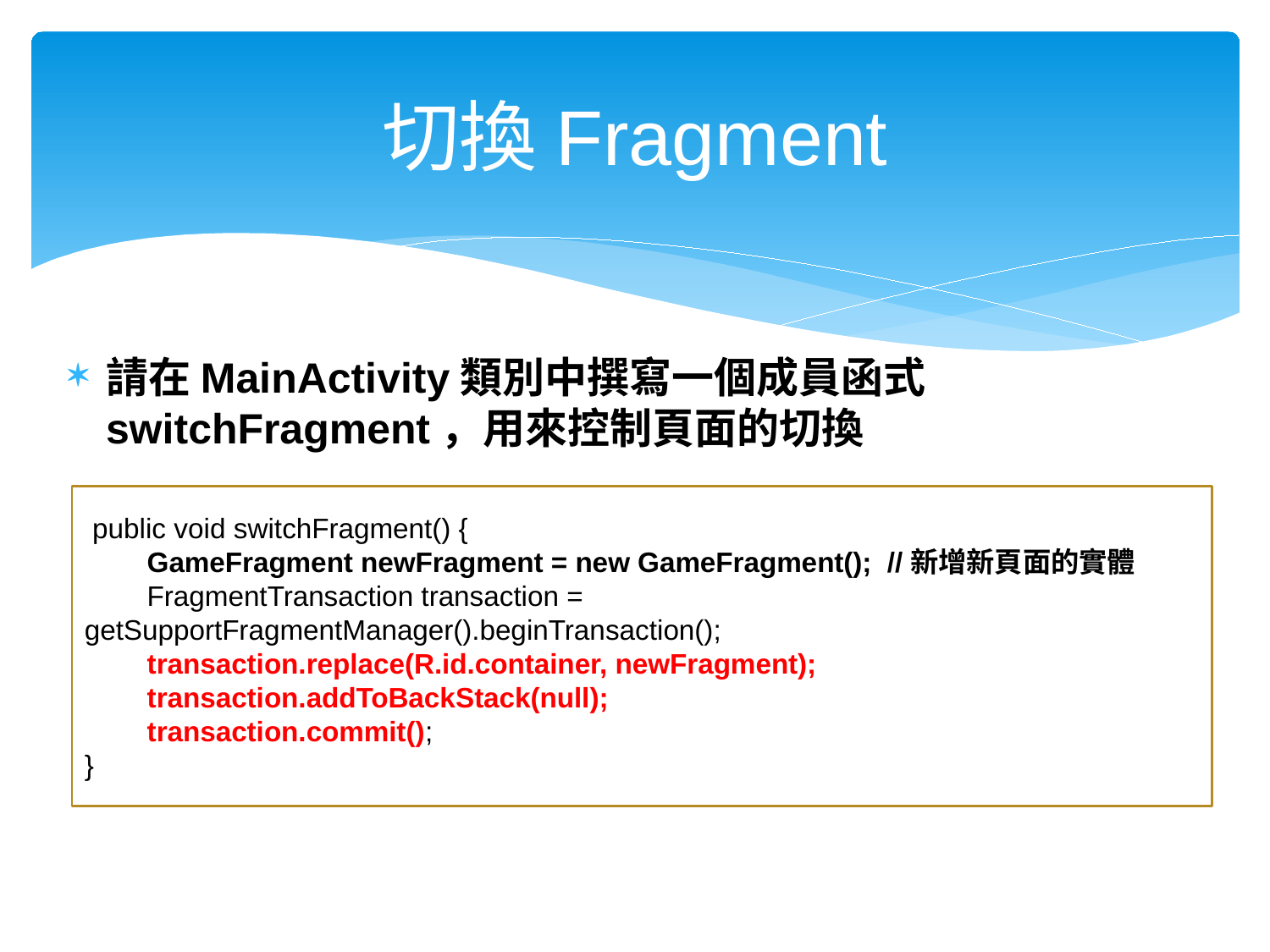

# 切換Fragment
請在MainActivity類別中撰寫一個成員函式switchFragment，用來控制頁面的切換
 public void switchFragment() {
        GameFragment newFragment = new GameFragment();  //新增新頁面的實體
        FragmentTransaction transaction = getSupportFragmentManager().beginTransaction();
        transaction.replace(R.id.container, newFragment);
        transaction.addToBackStack(null);
        transaction.commit();
}